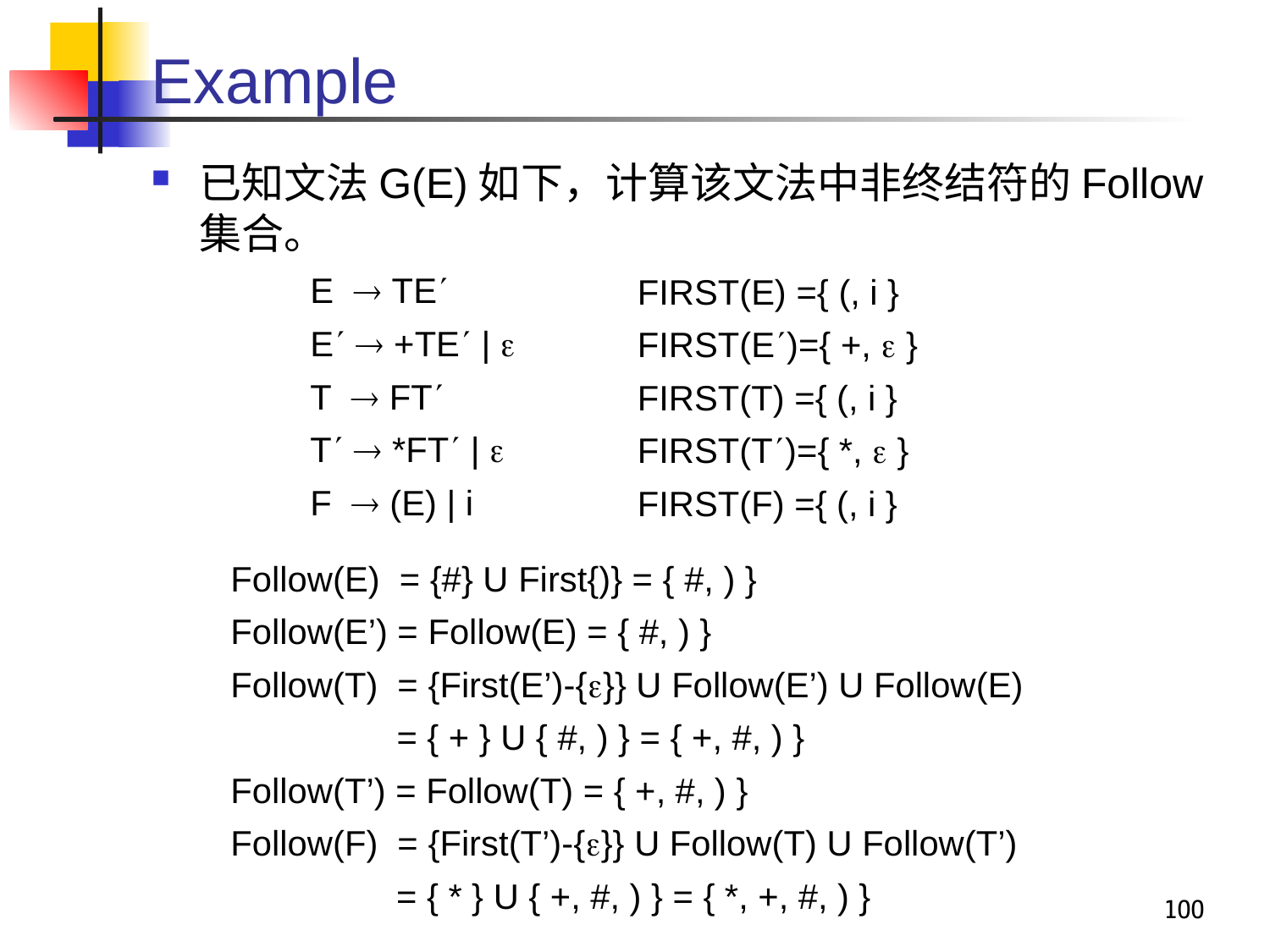

# Example
已知文法G(E)如下，计算该文法中非终结符的Follow集合。
	E  → TE′
	E′ → +TE′ | ε
	T  → FT′
	T′ → *FT′ | ε
	F  → (E) | i

FIRST(E) ={ (, i }
FIRST(E′)={ +, ε }
FIRST(T) ={ (, i }
FIRST(T′)={ *, ε }
FIRST(F) ={ (, i }
Follow(E)  = {#} U First{)} = { #, ) }
Follow(E’) = Follow(E) = { #, ) }
Follow(T)  = {First(E’)-{ε}} U Follow(E’) U Follow(E)
	    = { + } U { #, ) } = { +, #, ) }
Follow(T’) = Follow(T) = { +, #, ) }
Follow(F)  = {First(T’)-{ε}} U Follow(T) U Follow(T’)
                 = { * } U { +, #, ) } = { *, +, #, ) }
100